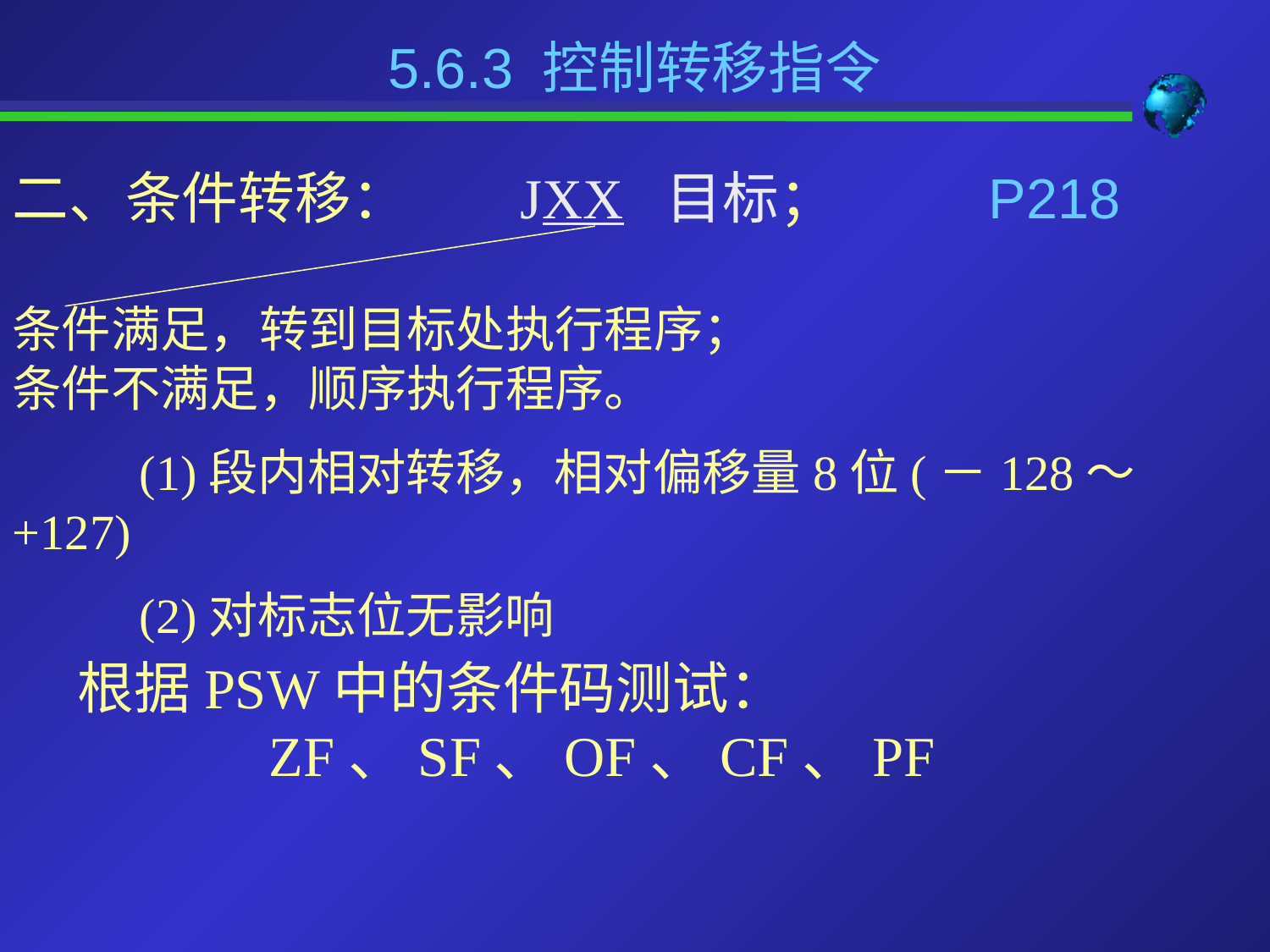

# 5.6.3 控制转移指令
二、条件转移：   	JXX  目标；           P218
条件满足，转到目标处执行程序；
条件不满足，顺序执行程序。
	(1)段内相对转移，相对偏移量8位(－128～+127)
	(2)对标志位无影响

根据PSW中的条件码测试：
              ZF、SF、OF、CF、PF
73